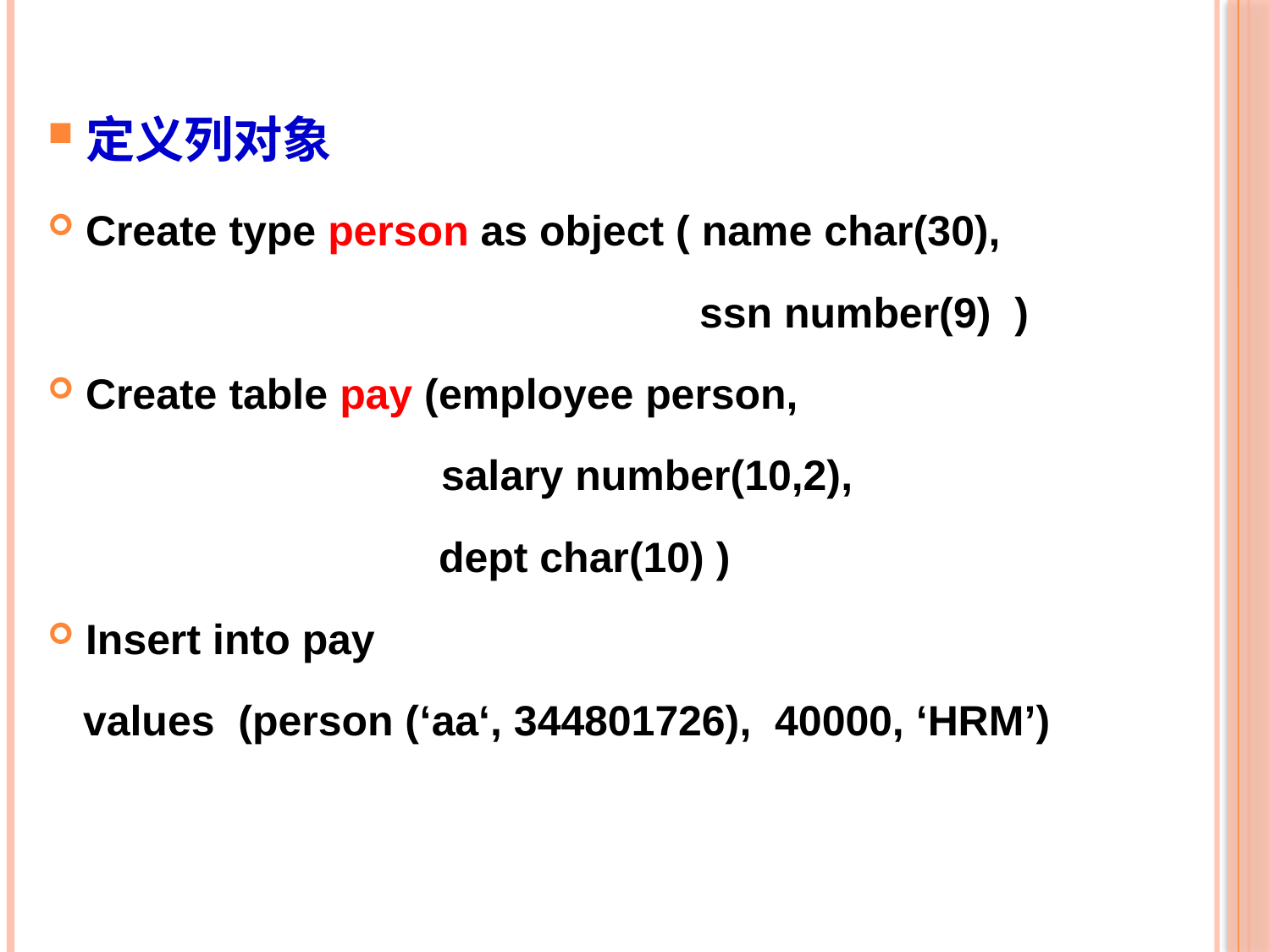

定义列对象
Create type person as object ( name char(30),
                                                       ssn number(9)  )
Create table pay (employee person,
	                              salary number(10,2),
                                 dept char(10) )
Insert into pay
   values  (person (‘aa‘, 344801726),  40000, ‘HRM’)